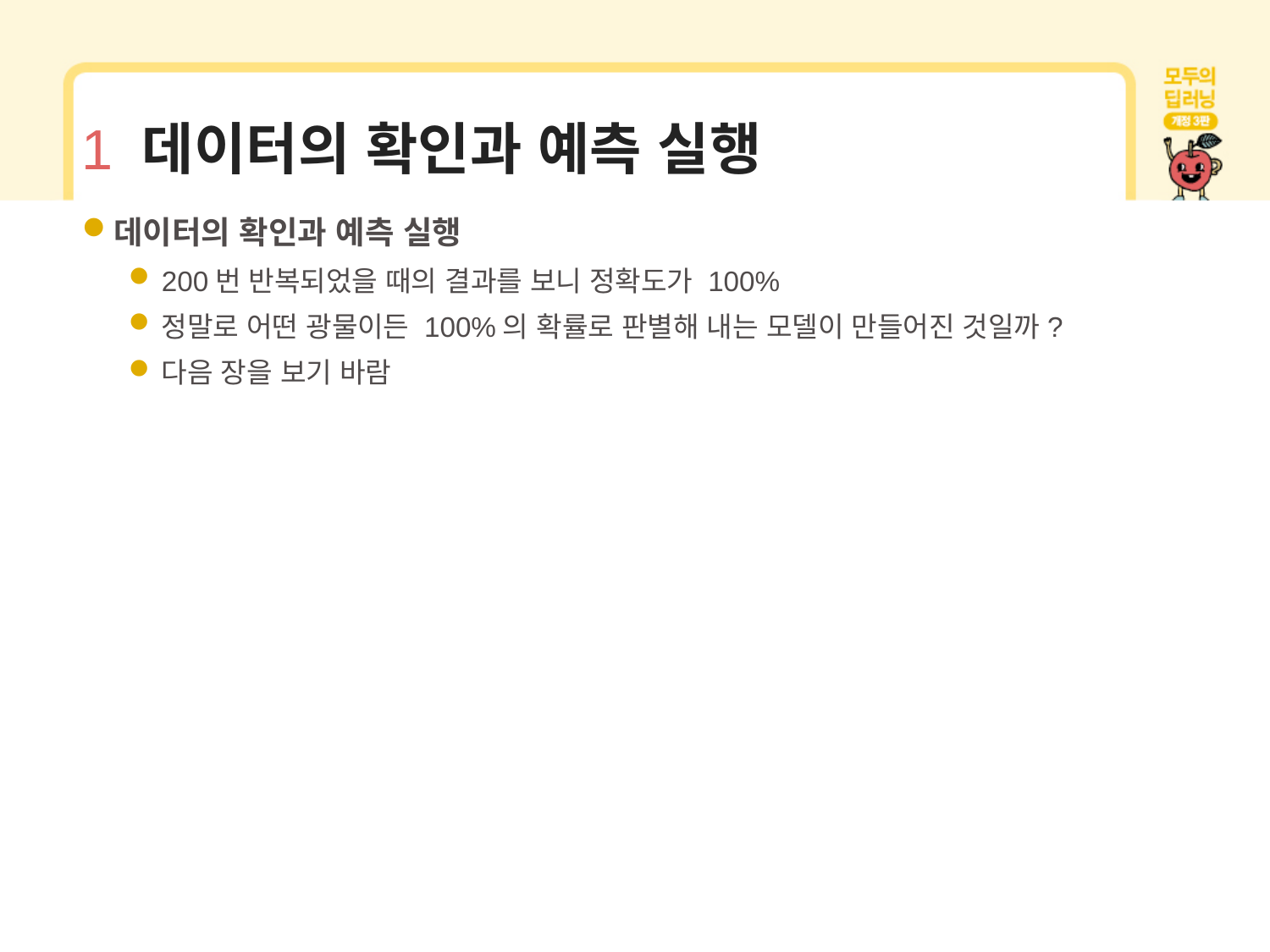

# 1 데이터의 확인과 예측 실행
데이터의 확인과 예측 실행
200번 반복되었을 때의 결과를 보니 정확도가 100%
정말로 어떤 광물이든 100%의 확률로 판별해 내는 모델이 만들어진 것일까?
다음 장을 보기 바람